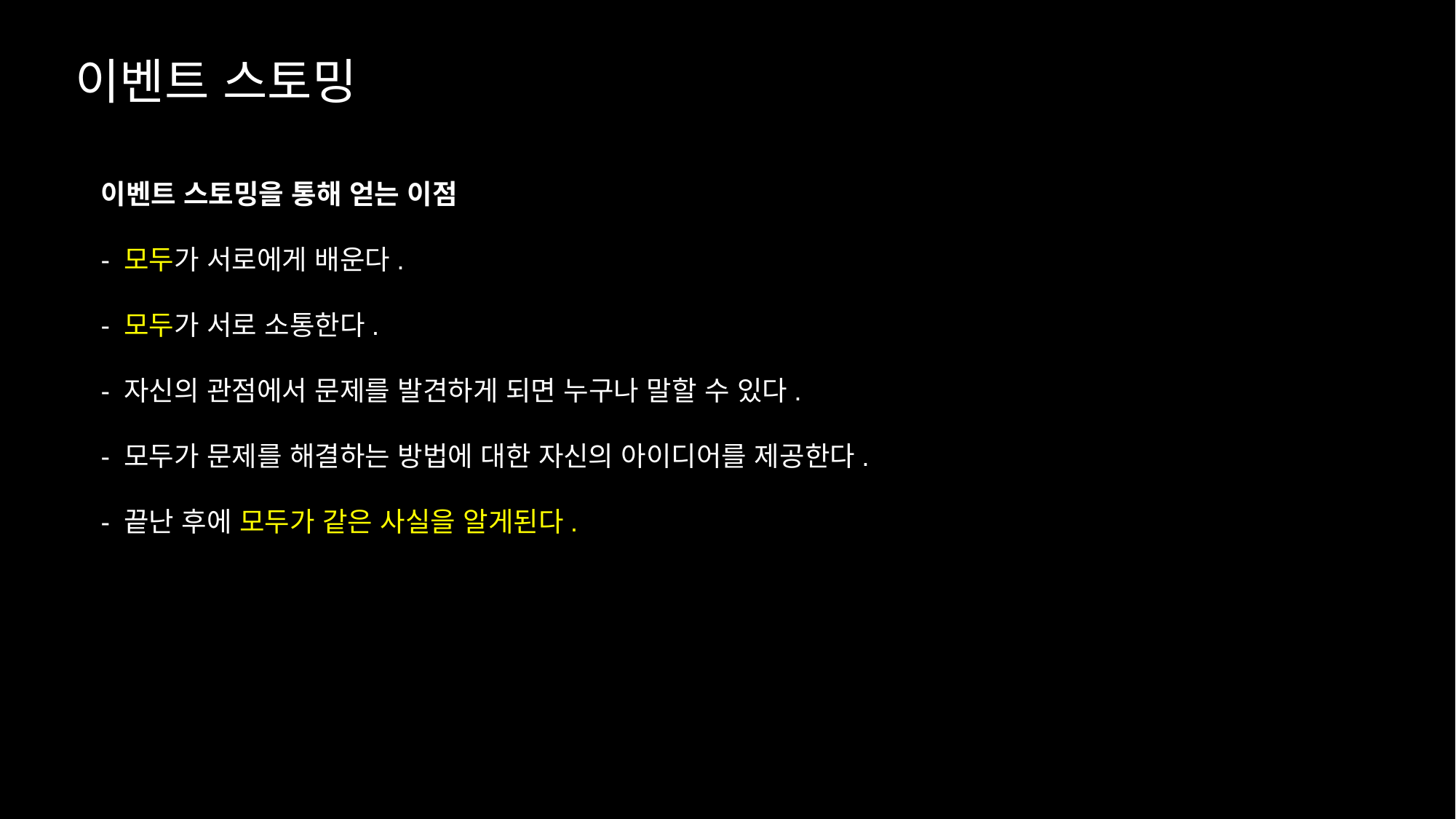

이벤트 스토밍
이벤트 스토밍을 통해 얻는 이점

- 모두가 서로에게 배운다.

- 모두가 서로 소통한다.

- 자신의 관점에서 문제를 발견하게 되면 누구나 말할 수 있다.

- 모두가 문제를 해결하는 방법에 대한 자신의 아이디어를 제공한다.

- 끝난 후에 모두가 같은 사실을 알게된다.